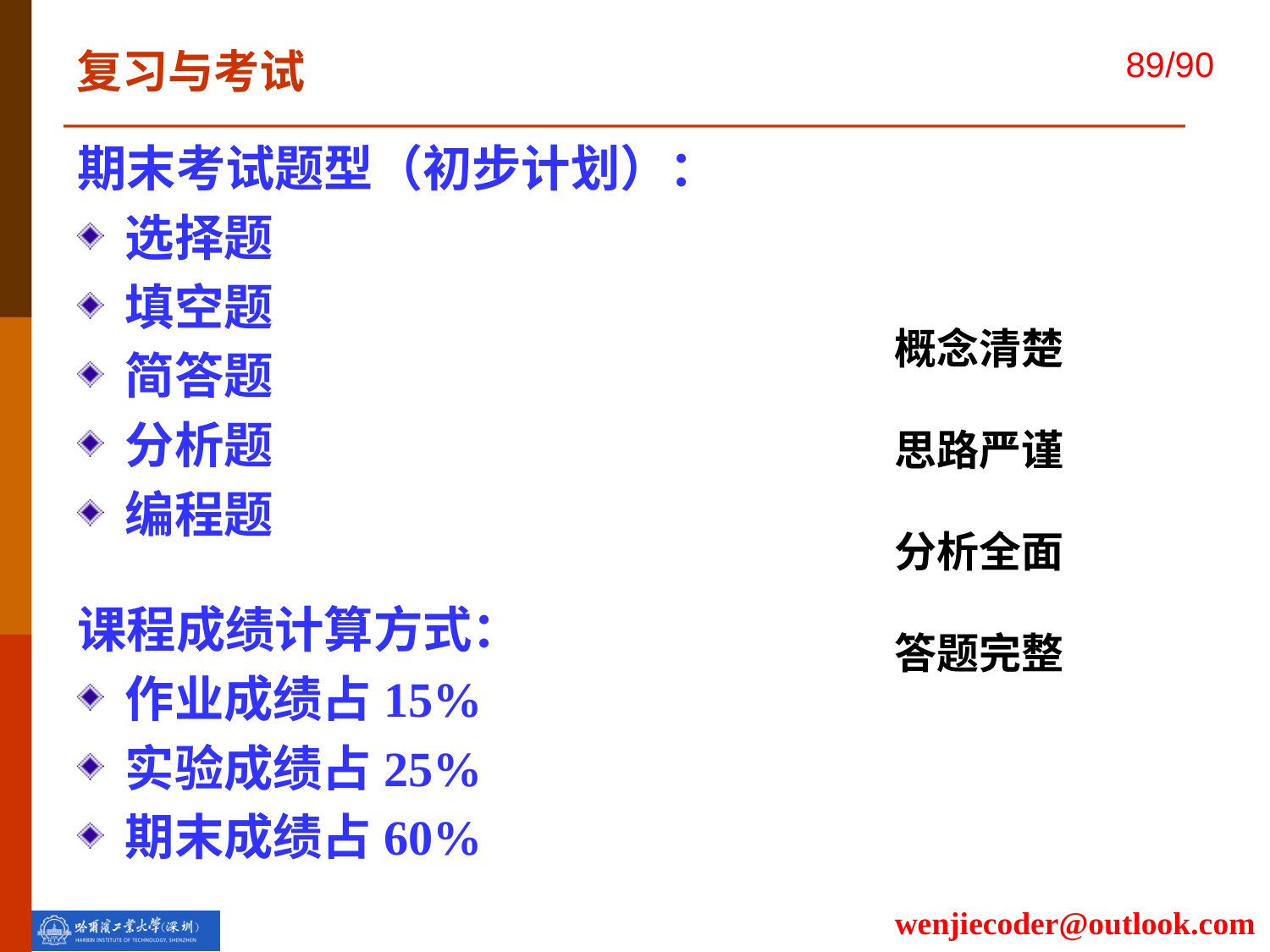

# 复习与考试
期末考试题型（初步计划）：
选择题
填空题
简答题
分析题
编程题

课程成绩计算方式：
作业成绩占15%
实验成绩占25%
期末成绩占60%

概念清楚

思路严谨

分析全面

答题完整